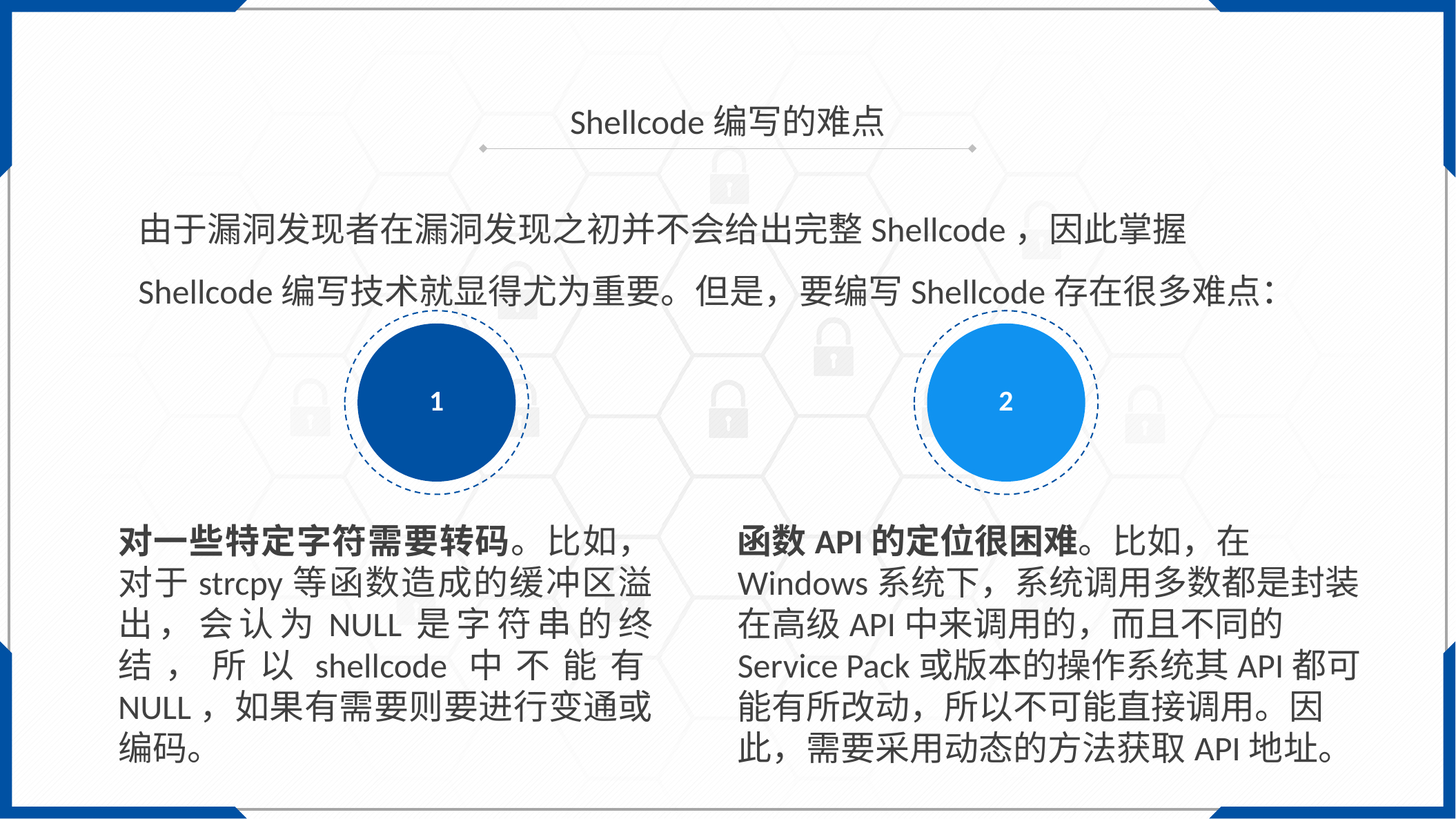

Shellcode编写的难点
由于漏洞发现者在漏洞发现之初并不会给出完整Shellcode，因此掌握Shellcode编写技术就显得尤为重要。但是，要编写Shellcode存在很多难点：

1

2
对一些特定字符需要转码。比如，对于strcpy等函数造成的缓冲区溢出，会认为NULL是字符串的终结，所以shellcode中不能有NULL，如果有需要则要进行变通或编码。
函数API的定位很困难。比如，在Windows系统下，系统调用多数都是封装在高级API中来调用的，而且不同的Service Pack或版本的操作系统其API都可能有所改动，所以不可能直接调用。因此，需要采用动态的方法获取API地址。